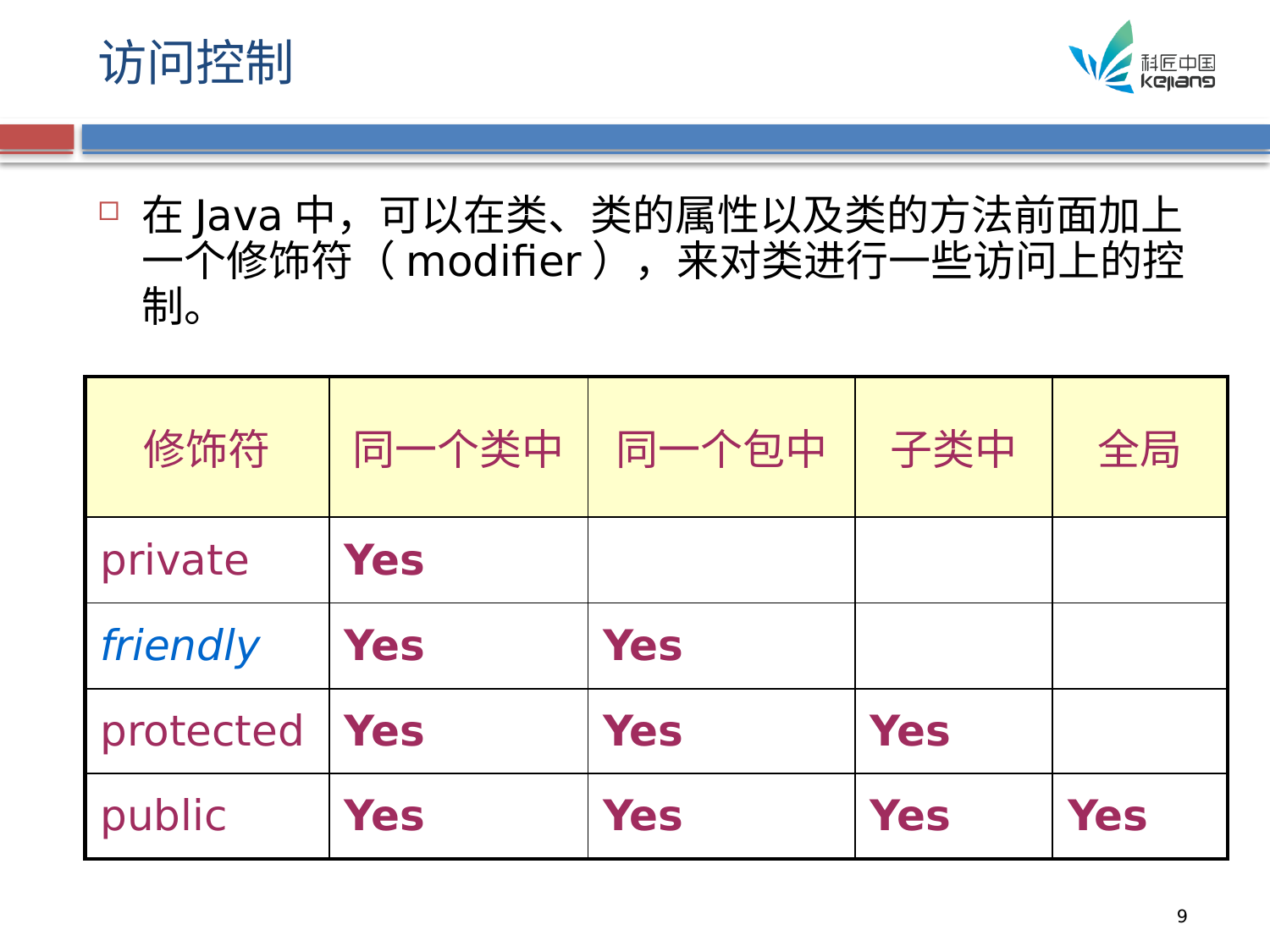

# 访问控制
在Java中，可以在类、类的属性以及类的方法前面加上一个修饰符（modifier），来对类进行一些访问上的控制。
| 修饰符 | 同一个类中 | 同一个包中 | 子类中 | 全局 |
| --- | --- | --- | --- | --- |
| private | Yes |  |  |  |
| friendly | Yes | Yes |  |  |
| protected | Yes | Yes | Yes |  |
| public | Yes | Yes | Yes | Yes |
9